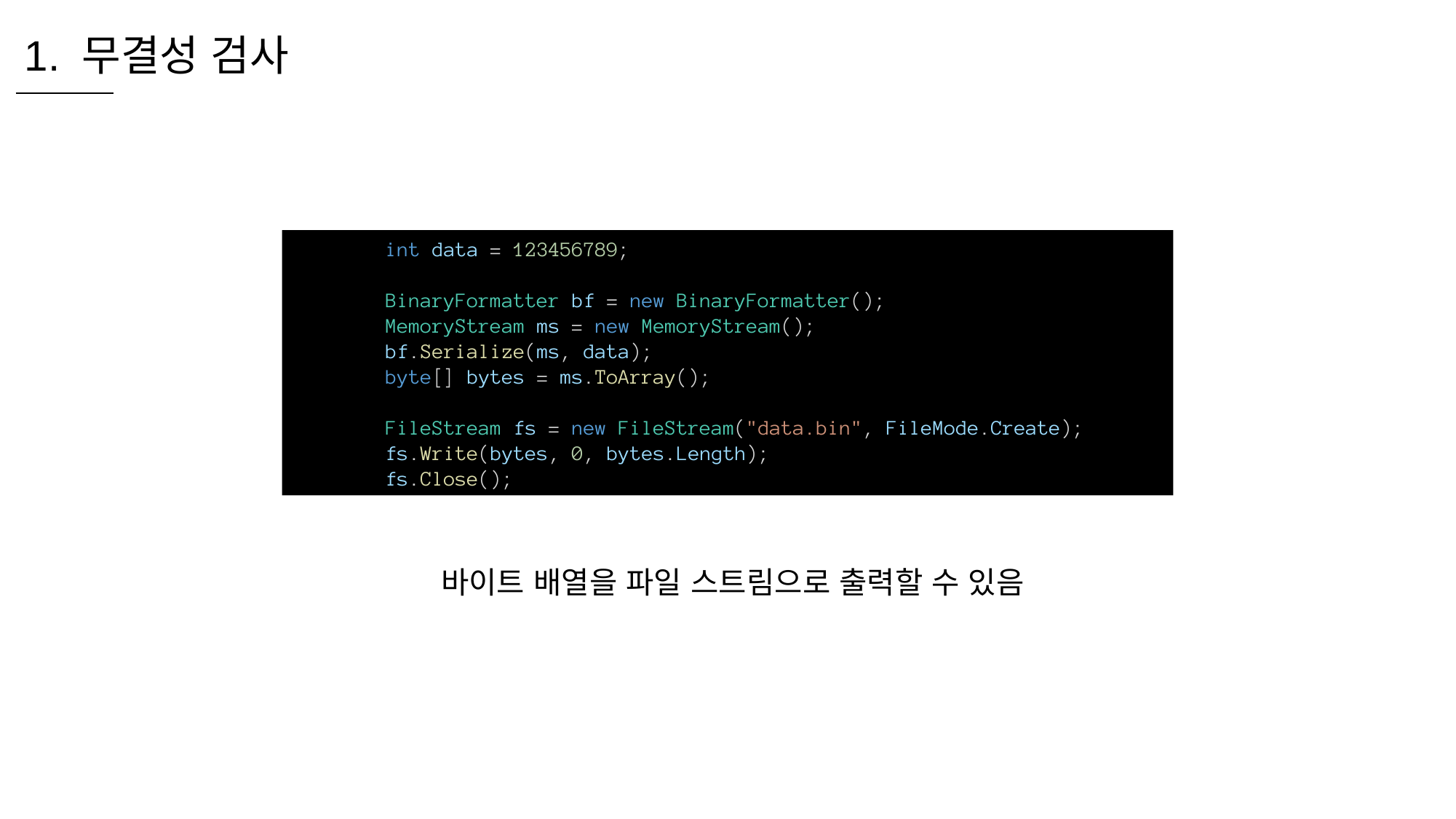

1. 무결성 검사
        int data = 123456789;
        BinaryFormatter bf = new BinaryFormatter();
        MemoryStream ms = new MemoryStream();
        bf.Serialize(ms, data);
        byte[] bytes = ms.ToArray();
        FileStream fs = new FileStream("data.bin", FileMode.Create);
        fs.Write(bytes, 0, bytes.Length);
        fs.Close();
바이트 배열을 파일 스트림으로 출력할 수 있음